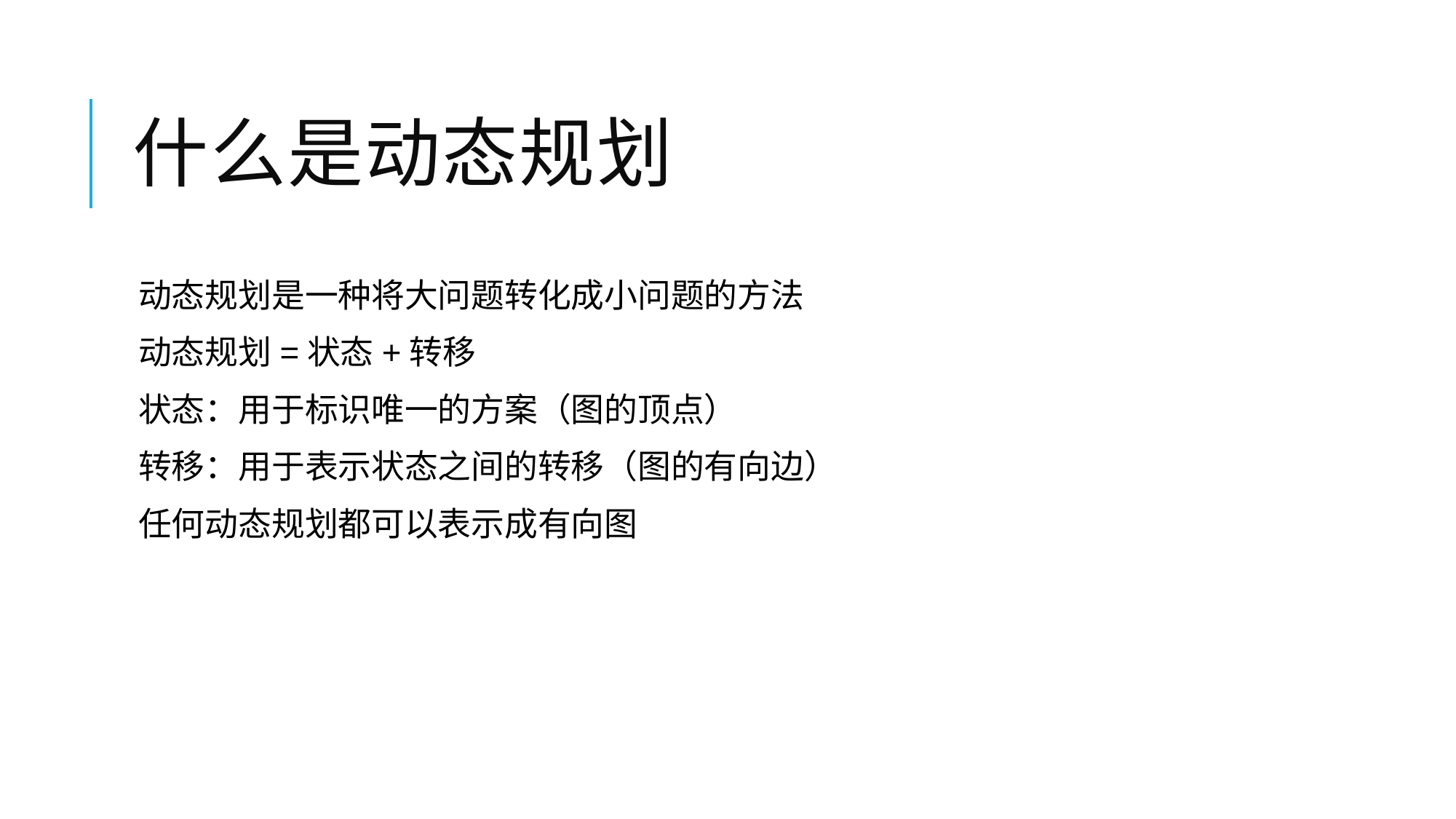

# 什么是动态规划
动态规划是一种将大问题转化成小问题的方法
动态规划=状态+转移
状态：用于标识唯一的方案（图的顶点）
转移：用于表示状态之间的转移（图的有向边）
任何动态规划都可以表示成有向图